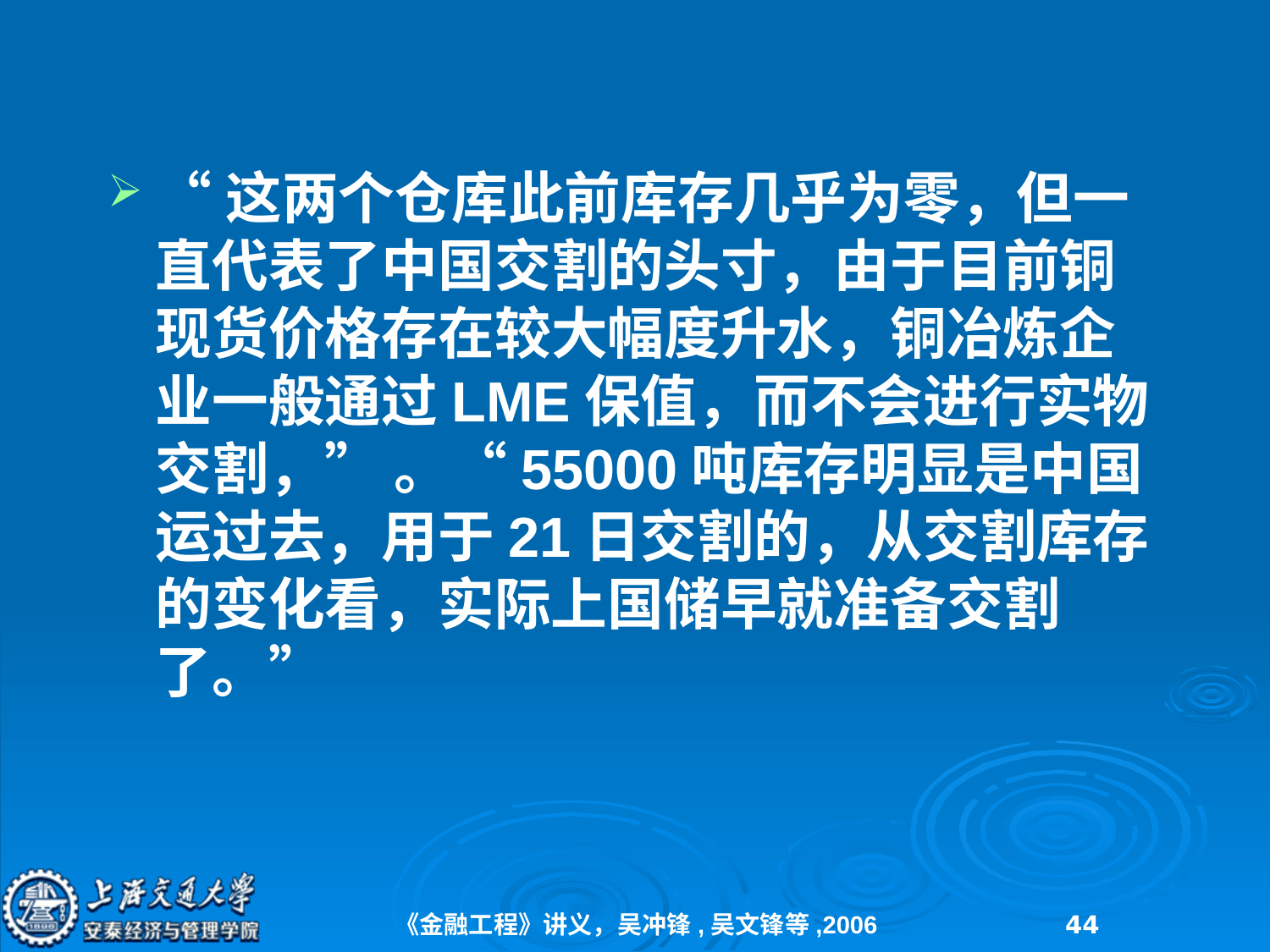

#
“这两个仓库此前库存几乎为零，但一直代表了中国交割的头寸，由于目前铜现货价格存在较大幅度升水，铜冶炼企业一般通过LME保值，而不会进行实物交割，” 。“55000吨库存明显是中国运过去，用于21日交割的，从交割库存的变化看，实际上国储早就准备交割了。”